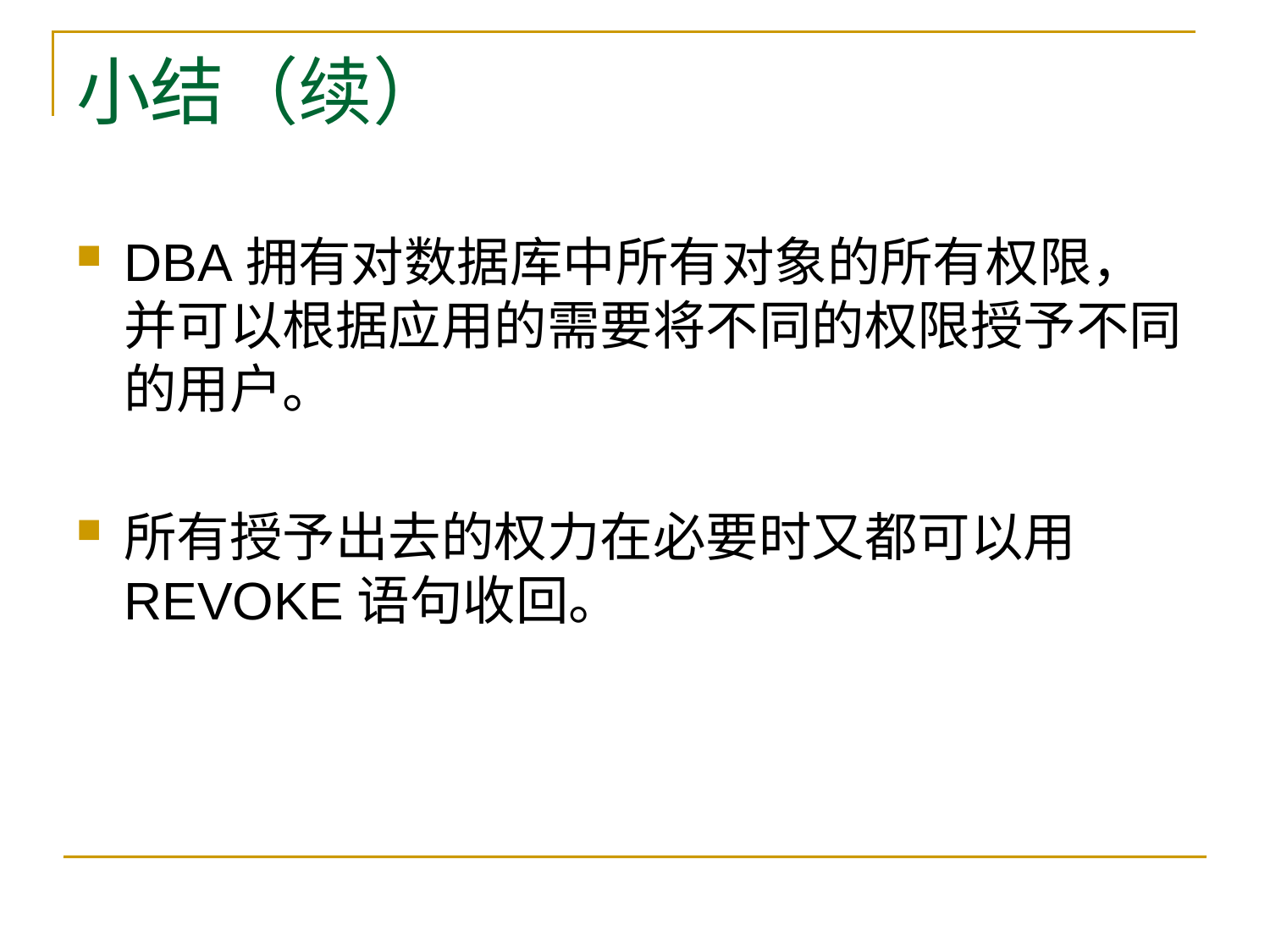

# 小结（续）
DBA拥有对数据库中所有对象的所有权限，并可以根据应用的需要将不同的权限授予不同的用户。

所有授予出去的权力在必要时又都可以用REVOKE语句收回。